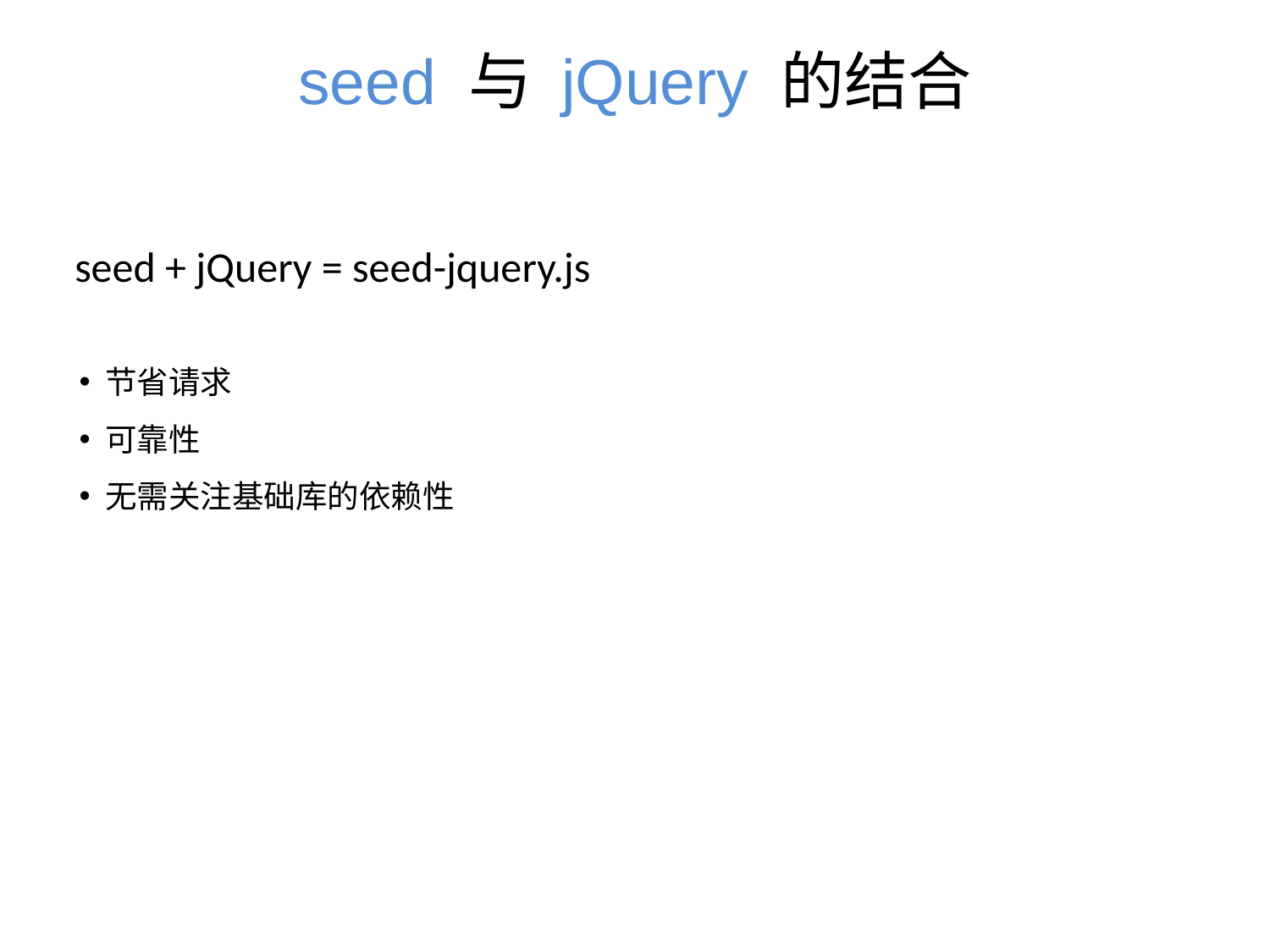

# seed 与 jQuery 的结合
seed + jQuery = seed-jquery.js
 节省请求
 可靠性
 无需关注基础库的依赖性